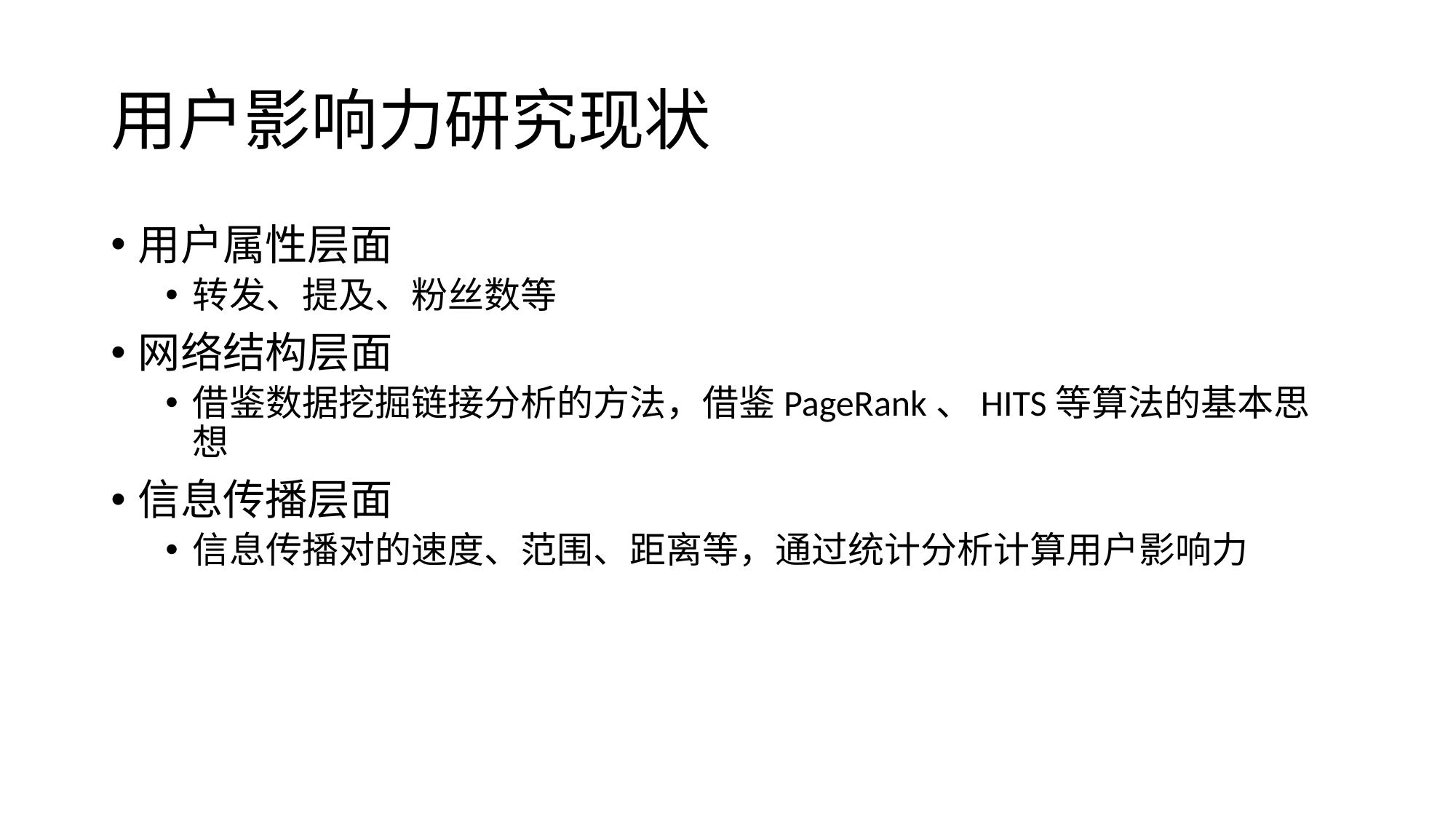

# 用户影响力研究现状
用户属性层面
转发、提及、粉丝数等
网络结构层面
借鉴数据挖掘链接分析的方法，借鉴PageRank、HITS等算法的基本思想
信息传播层面
信息传播对的速度、范围、距离等，通过统计分析计算用户影响力